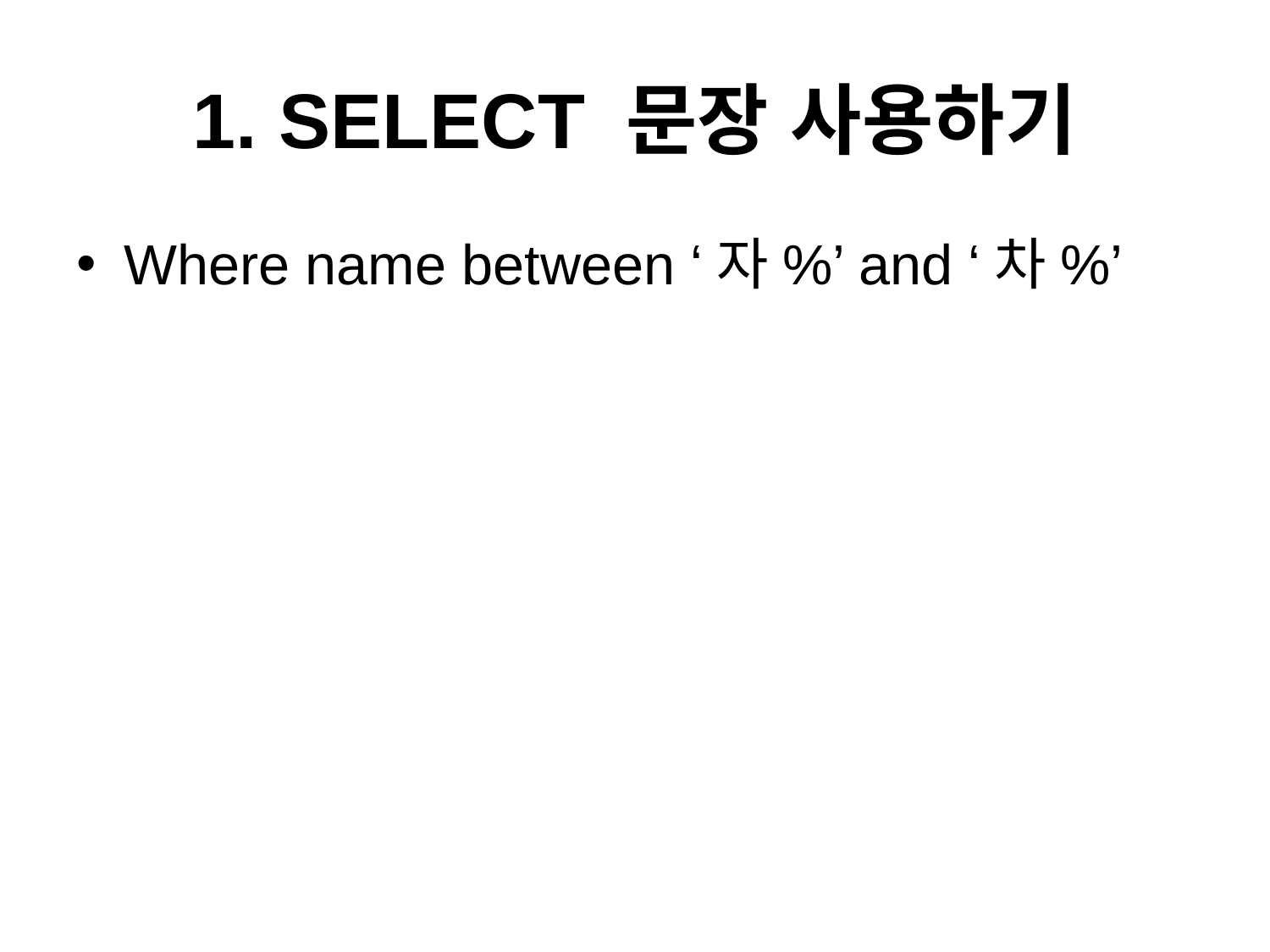

# 1. SELECT 문장 사용하기
Where name between ‘자%’ and ‘차%’